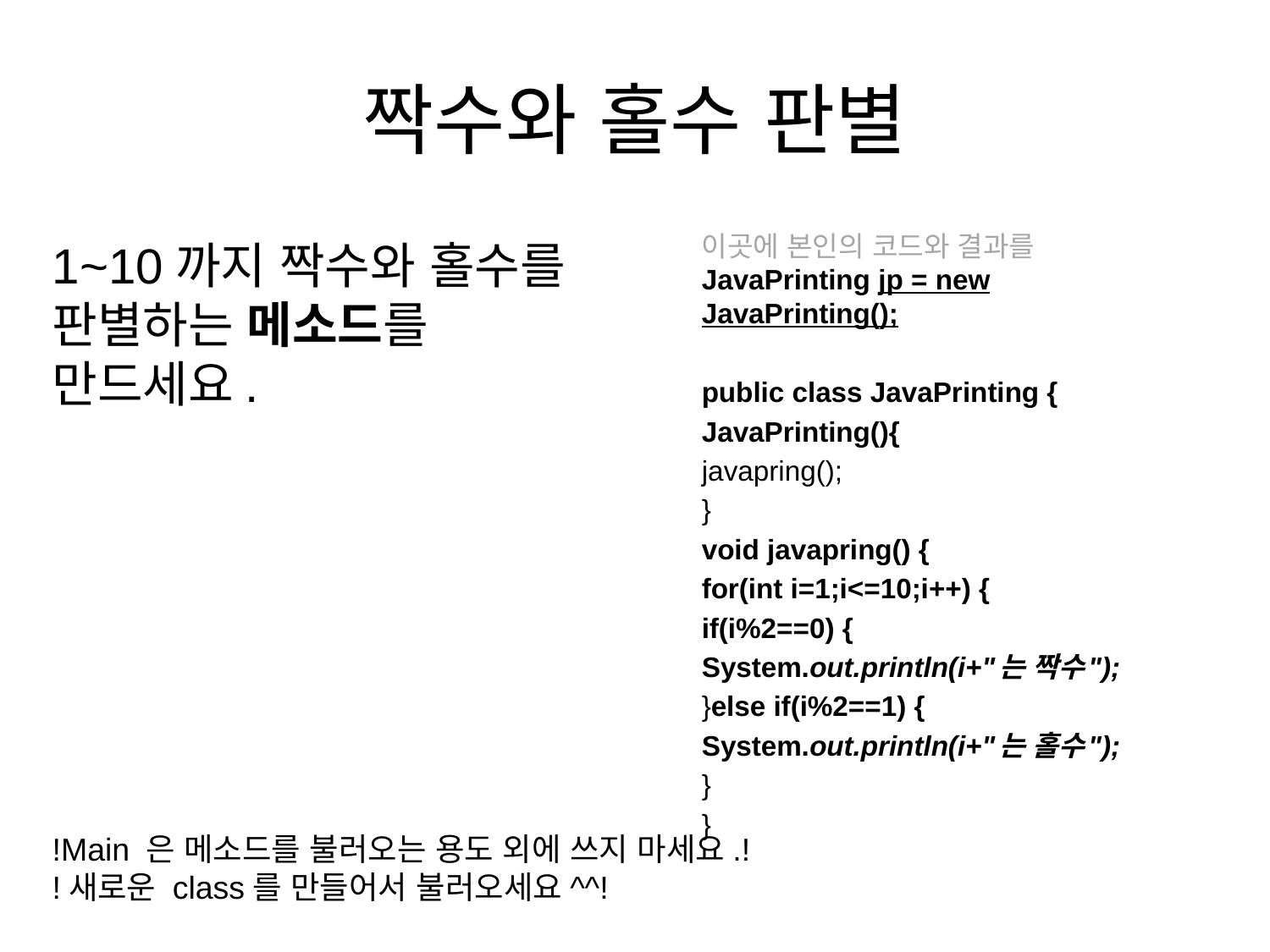

# 짝수와 홀수 판별
이곳에 본인의 코드와 결과를JavaPrinting jp = new JavaPrinting();

public class JavaPrinting {
JavaPrinting(){
javapring();
}
void javapring() {
for(int i=1;i<=10;i++) {
if(i%2==0) {
System.out.println(i+"는 짝수");
}else if(i%2==1) {
System.out.println(i+"는 홀수");
}
}

1~10까지 짝수와 홀수를 판별하는 메소드를 만드세요.
!Main 은 메소드를 불러오는 용도 외에 쓰지 마세요.!
!새로운 class를 만들어서 불러오세요^^!